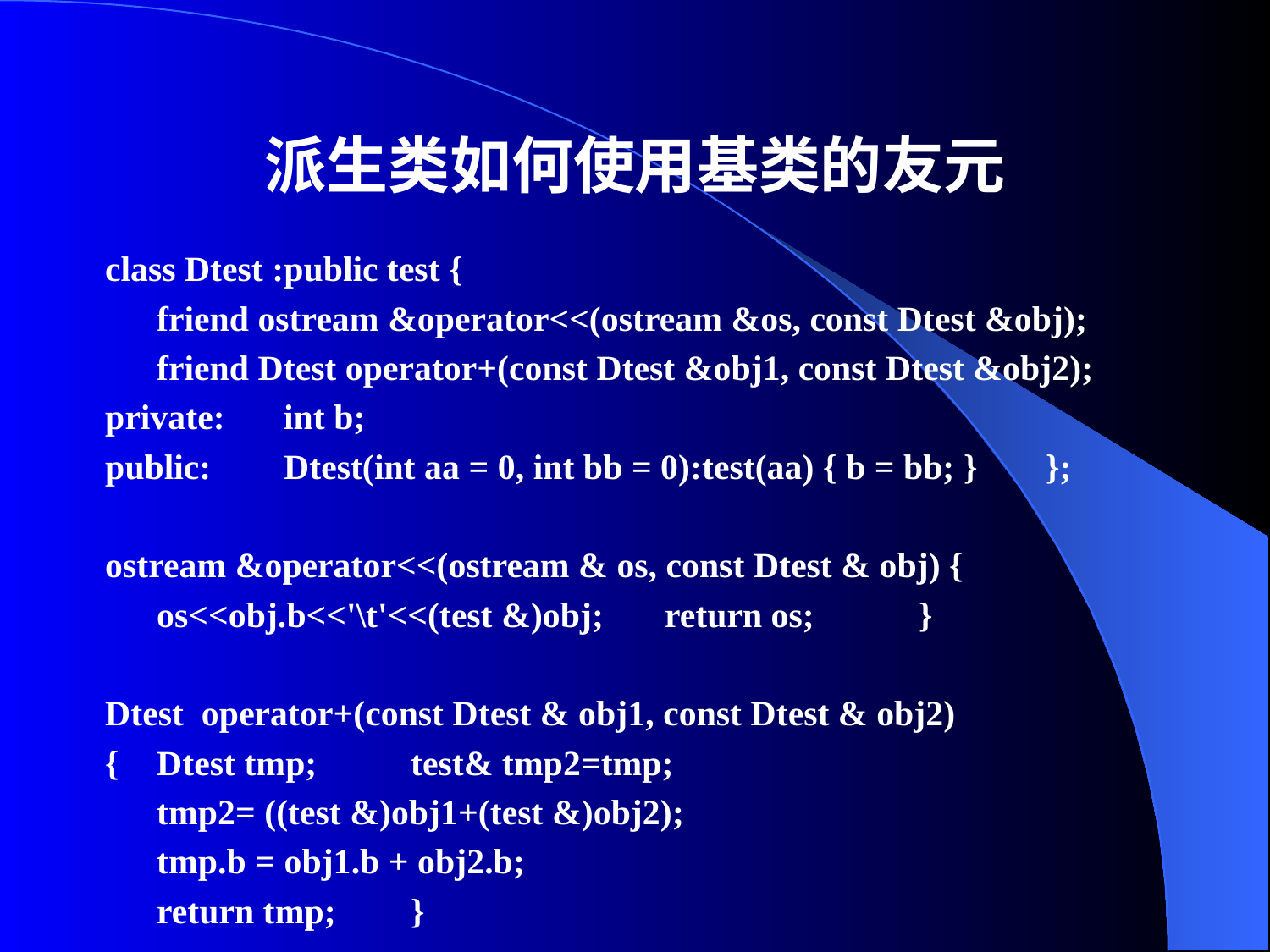

# 派生类如何使用基类的友元
class Dtest :public test {
	friend ostream &operator<<(ostream &os, const Dtest &obj);
	friend Dtest operator+(const Dtest &obj1, const Dtest &obj2);
private:	int b;
public:	Dtest(int aa = 0, int bb = 0):test(aa) { b = bb; }	};

ostream &operator<<(ostream & os, const Dtest & obj) {
	os<<obj.b<<'\t'<<(test &)obj;	return os;	}

Dtest  operator+(const Dtest & obj1, const Dtest & obj2)
{	Dtest tmp;	test& tmp2=tmp;
	tmp2= ((test &)obj1+(test &)obj2);
	tmp.b = obj1.b + obj2.b;
	return tmp;	}